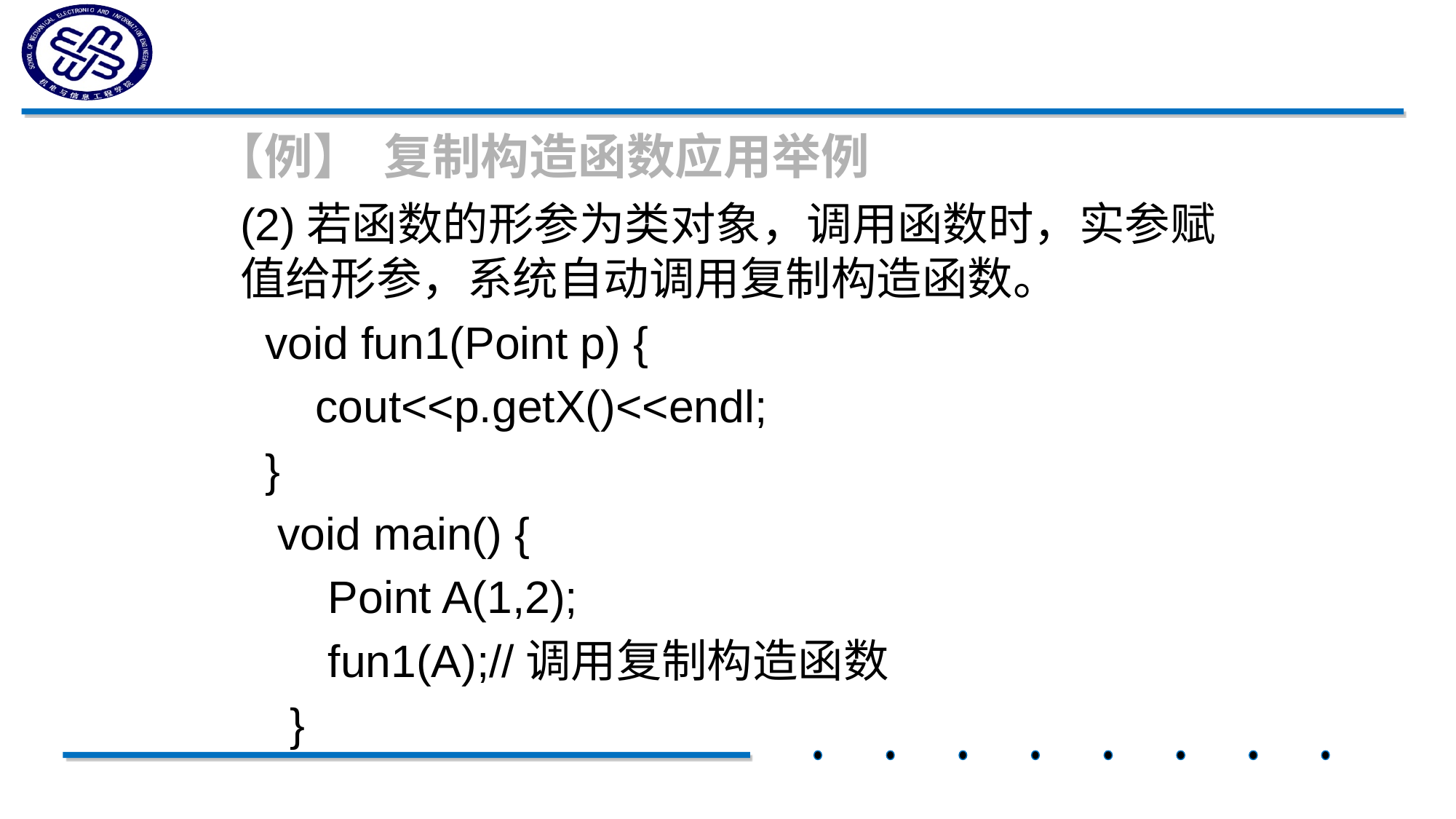

【例】  复制构造函数应用举例
(2)若函数的形参为类对象，调用函数时，实参赋值给形参，系统自动调用复制构造函数。
  void fun1(Point p) {
      cout<<p.getX()<<endl;
  }
   void main() {
       Point A(1,2);
       fun1(A);//调用复制构造函数
    }